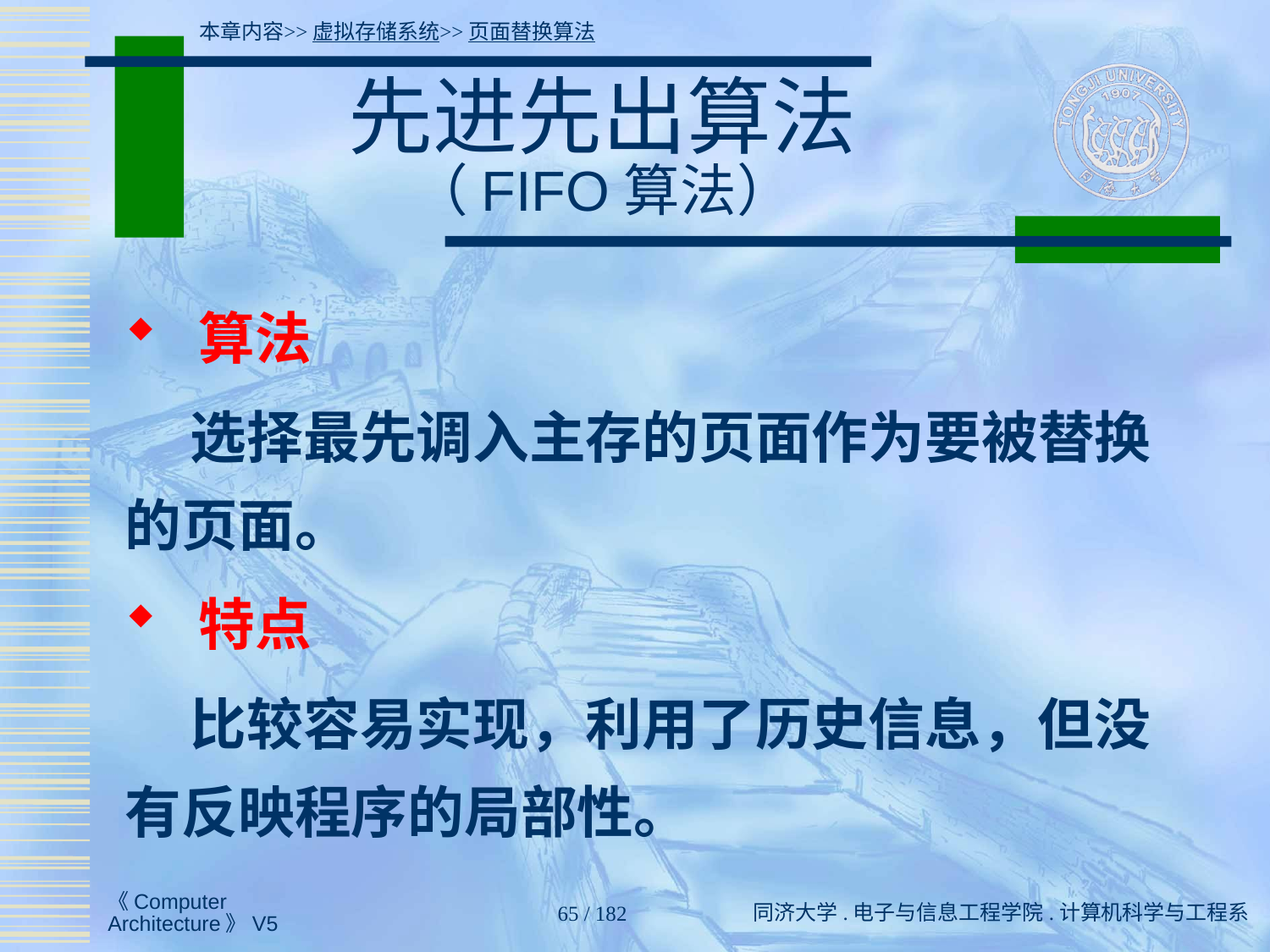

本章内容>>虚拟存储系统>>页面替换算法
# 先进先出算法 （FIFO算法）
  算法
    选择最先调入主存的页面作为要被替换的页面。
  特点
    比较容易实现，利用了历史信息，但没有反映程序的局部性。